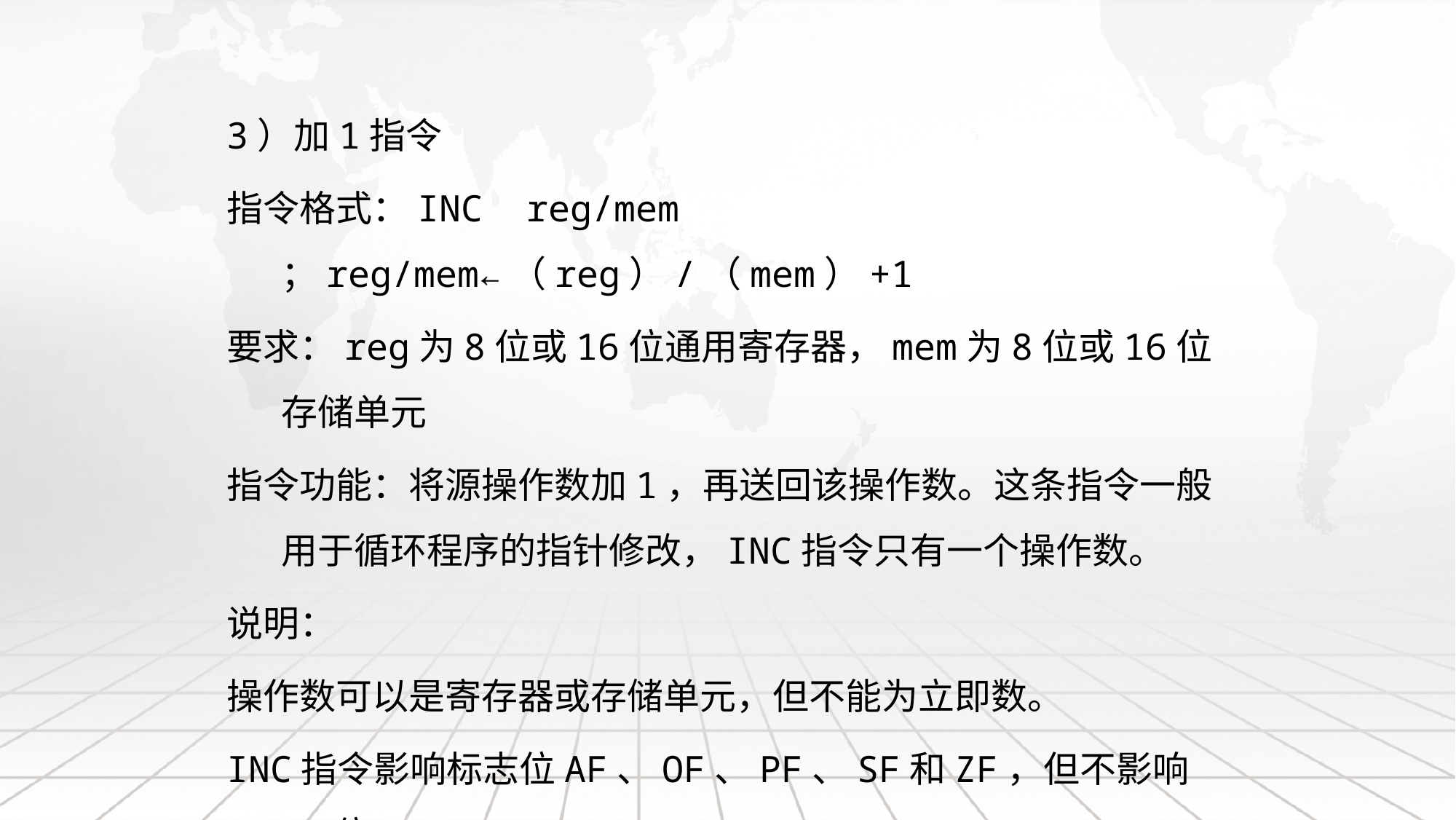

3）加1指令
指令格式：INC  reg/mem     ；reg/mem←（reg）/（mem）+1
要求：reg为8位或16位通用寄存器，mem为8位或16位存储单元
指令功能：将源操作数加1，再送回该操作数。这条指令一般用于循环程序的指针修改，INC指令只有一个操作数。
说明：
操作数可以是寄存器或存储单元，但不能为立即数。
INC指令影响标志位AF、OF、PF、SF和ZF，但不影响CF位。
INC指令将操作数视为无符号数。